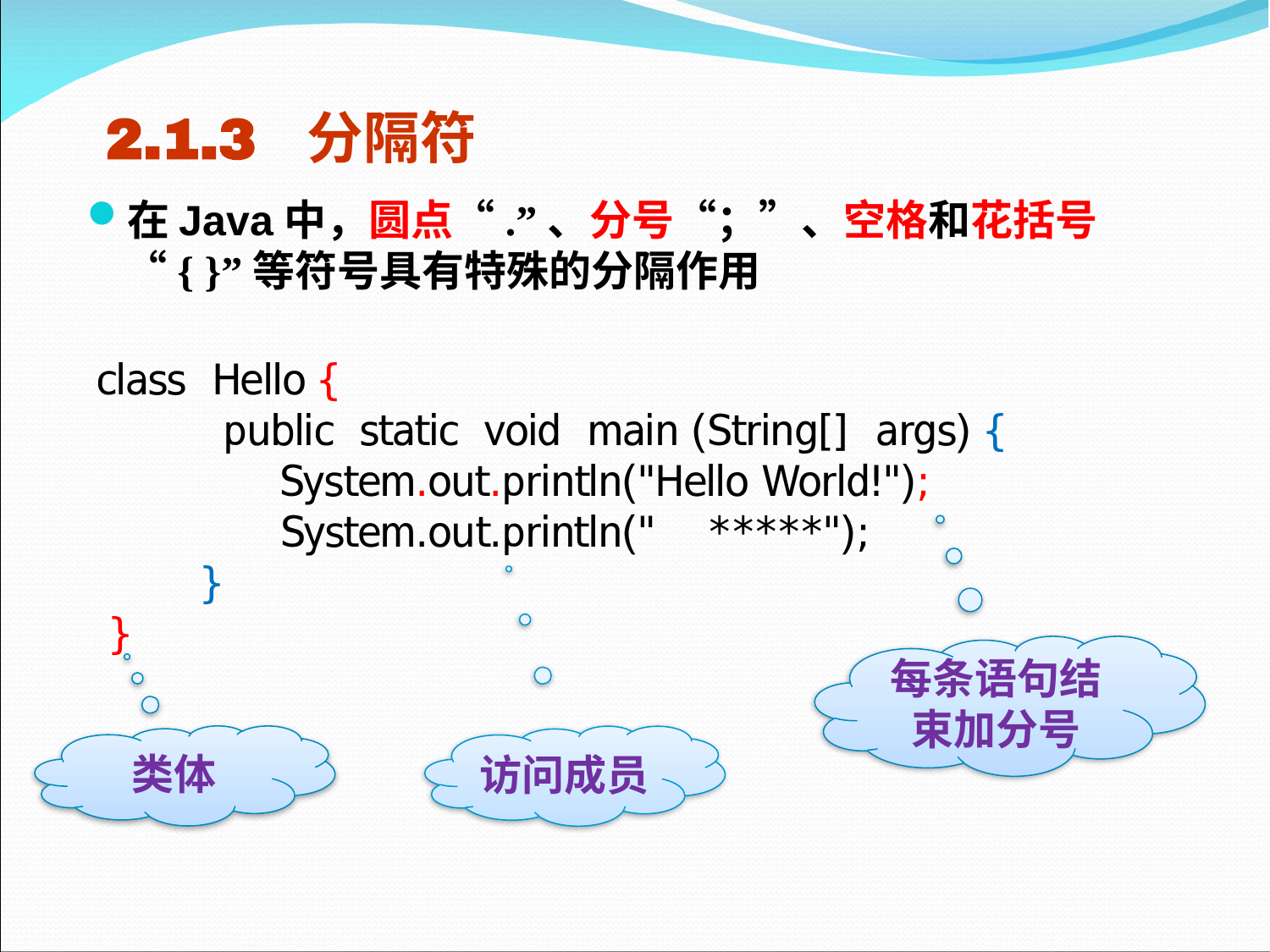

# 2.1.3  分隔符
在Java中，圆点“.”、分号“；”、空格和花括号“{ }”等符号具有特殊的分隔作用
class  Hello {
	public  static  void  main (String[]  args)	{
              System.out.println("Hello World!");
              System.out.println("    *****");
        }
 }
每条语句结束加分号
类体
访问成员